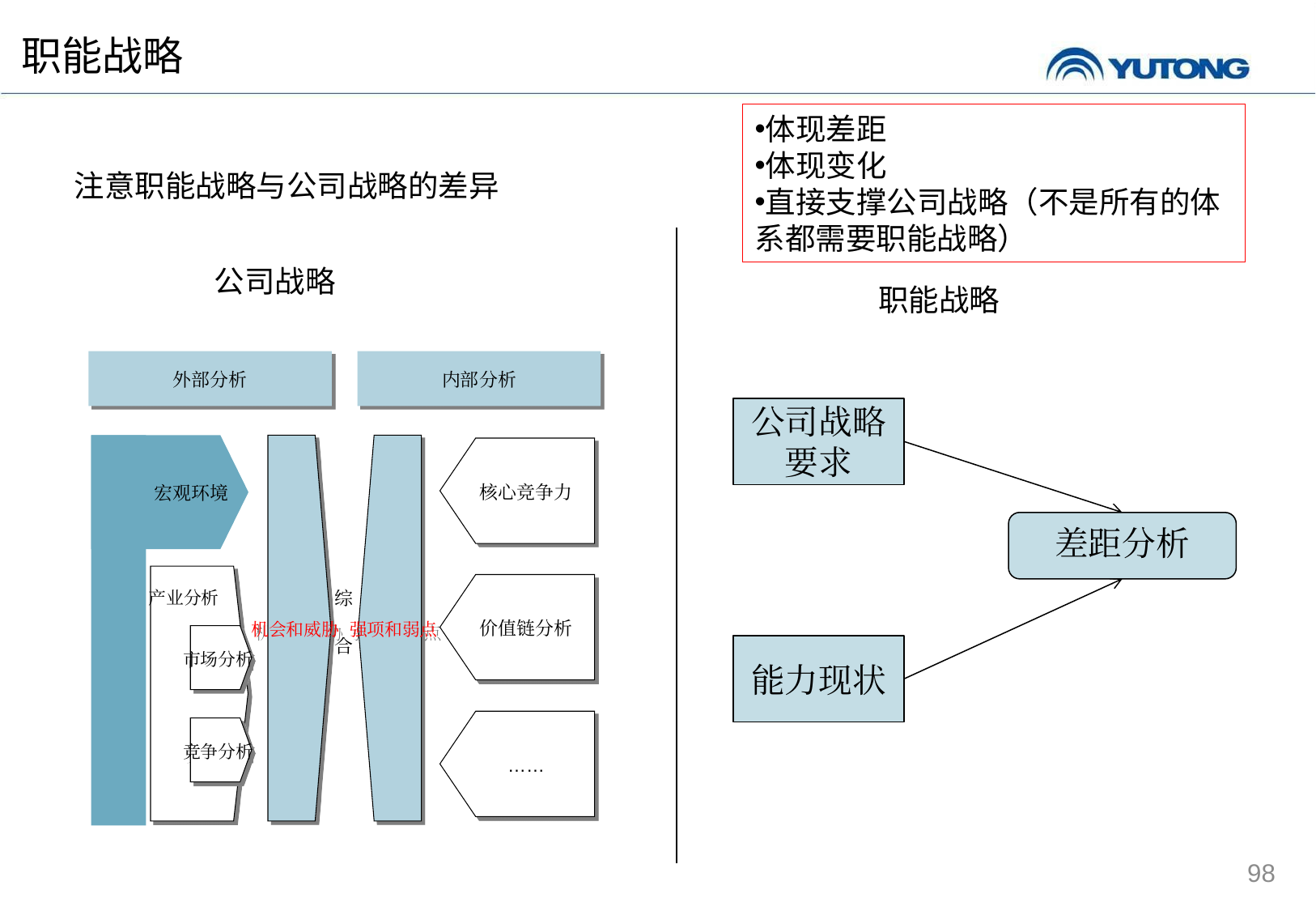

职能战略
体现差距
体现变化
直接支撑公司战略（不是所有的体系都需要职能战略）
注意职能战略与公司战略的差异
公司战略
职能战略
外部分析
内部分析
            宏观环境

机会和威胁
强项和弱点
核心竞争力

价值链分析
产业分析
综
合
市场分析
……
竞争分析
公司战略要求
差距分析
能力现状
98